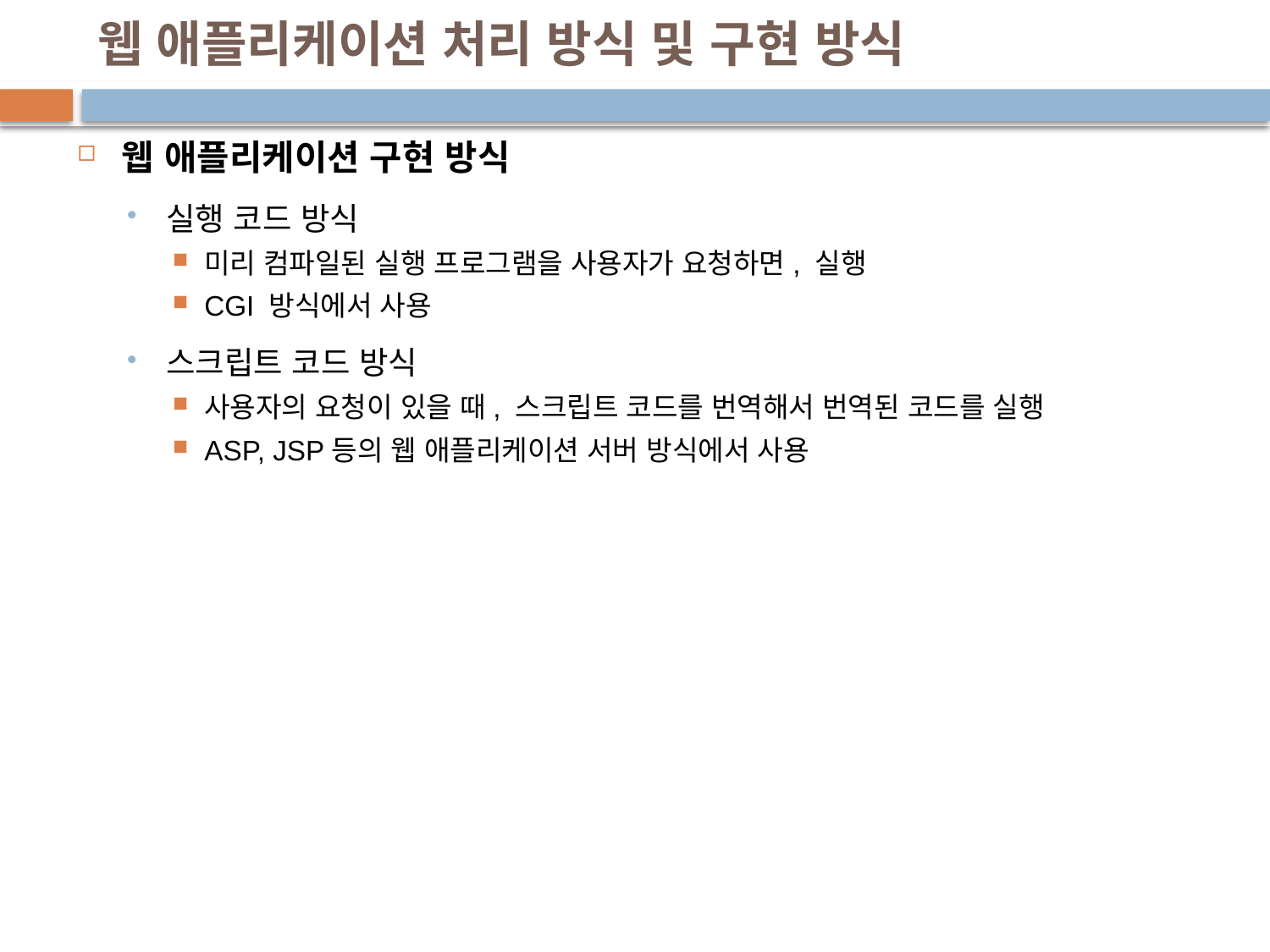

# 웹 애플리케이션 처리 방식 및 구현 방식
웹 애플리케이션 구현 방식
실행 코드 방식
미리 컴파일된 실행 프로그램을 사용자가 요청하면, 실행
CGI 방식에서 사용
스크립트 코드 방식
사용자의 요청이 있을 때, 스크립트 코드를 번역해서 번역된 코드를 실행
ASP, JSP등의 웹 애플리케이션 서버 방식에서 사용